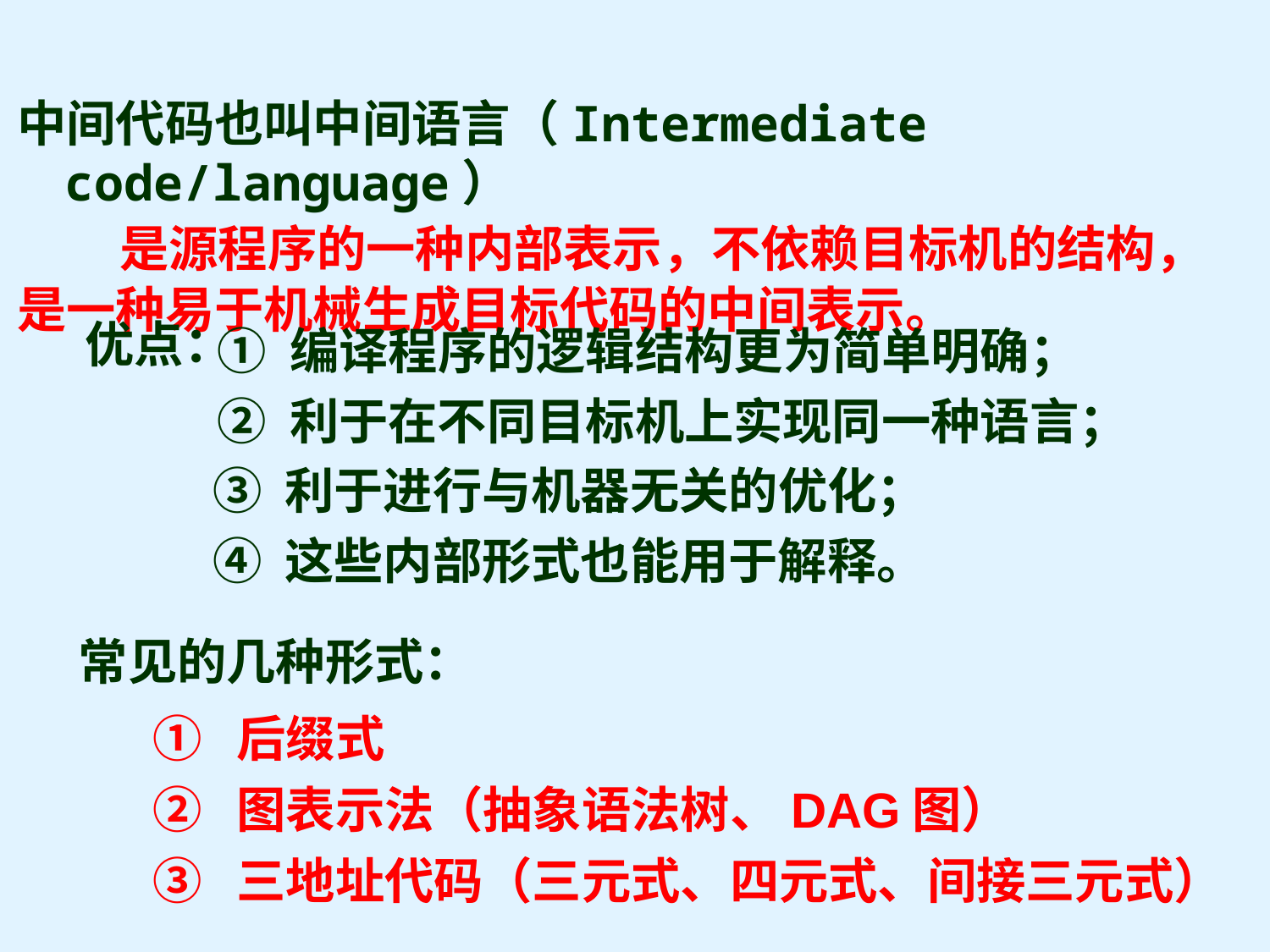

中间代码也叫中间语言（Intermediate code/language）
       是源程序的一种内部表示，不依赖目标机的结构，
是一种易于机械生成目标代码的中间表示。
优点：
① 编译程序的逻辑结构更为简单明确；

② 利于在不同目标机上实现同一种语言；
③ 利于进行与机器无关的优化；
④ 这些内部形式也能用于解释。
常见的几种形式：
①  后缀式
②  图表示法（抽象语法树、DAG图）
③  三地址代码（三元式、四元式、间接三元式）